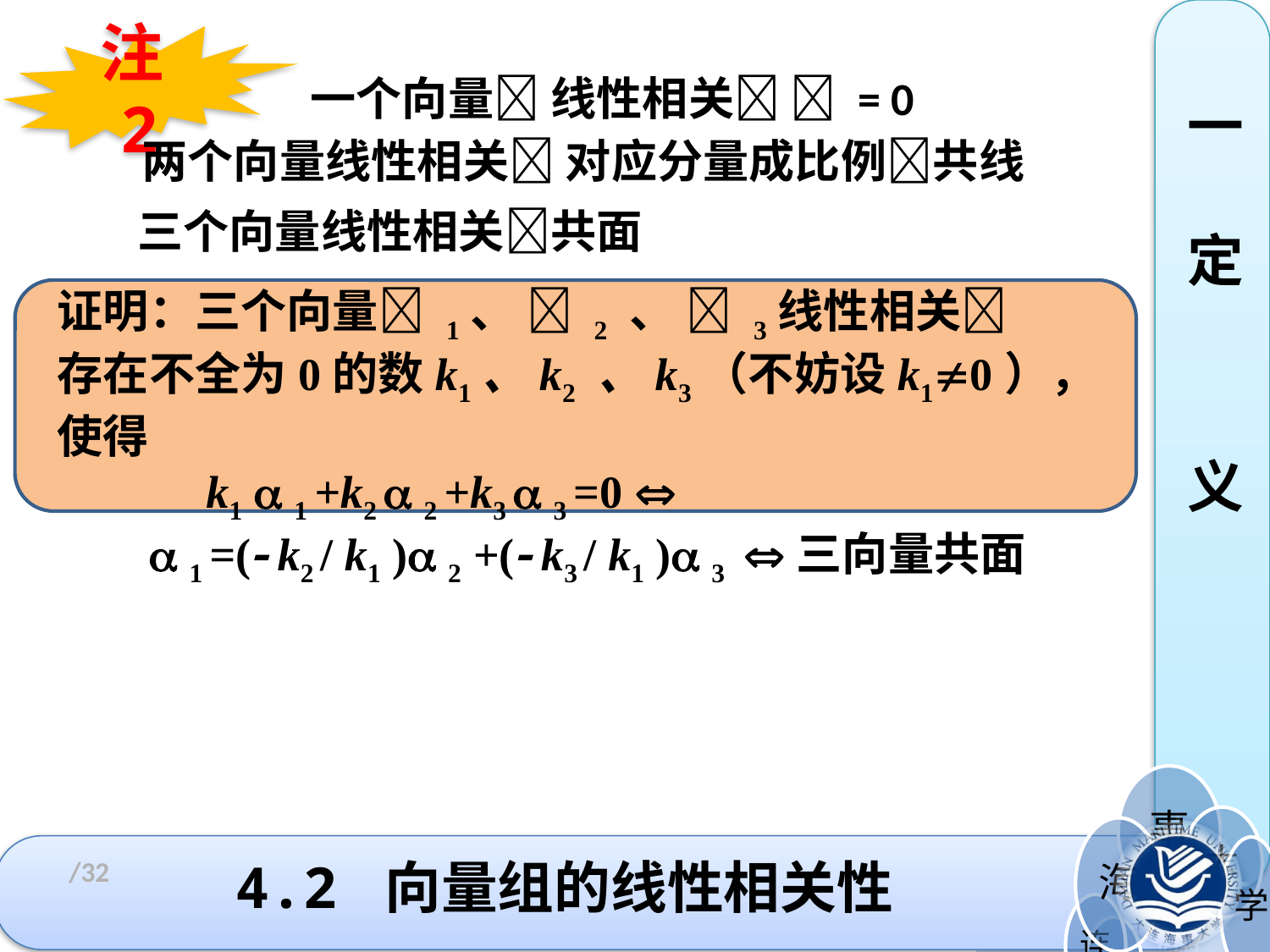

一 定

义
注2
一个向量α 线性相关⇔ α = 0
      两个向量线性相关⇔ 对应分量成比例⇔共线
三个向量线性相关⇔共面
证明：三个向量α 1、 α 2 、 α 3线性相关⇔
存在不全为0的数k1、k2 、k3（不妨设k1≠0），使得
             k1 α 1 +k2 α 2 +k3 α 3 =0 ⇔
        α 1 =(− k2 / k1 )α 2 +(− k3 / k1 )α 3  ⇔三向量共面

9
# 4.2 向量组的线性相关性
/32